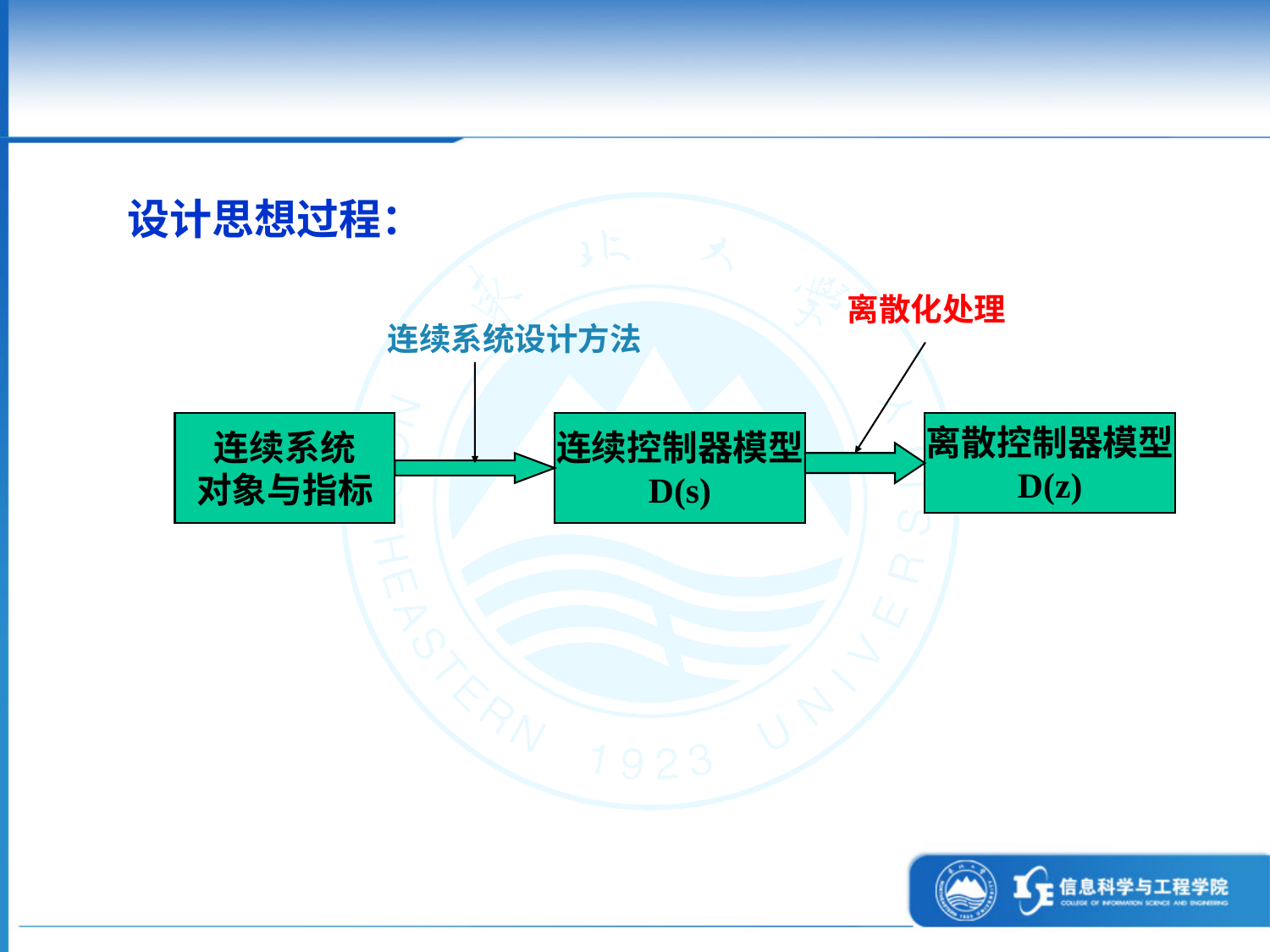

设计思想过程：
离散化处理
连续系统设计方法

连续系统
对象与指标
连续控制器模型
D(s)
离散控制器模型
D(z)